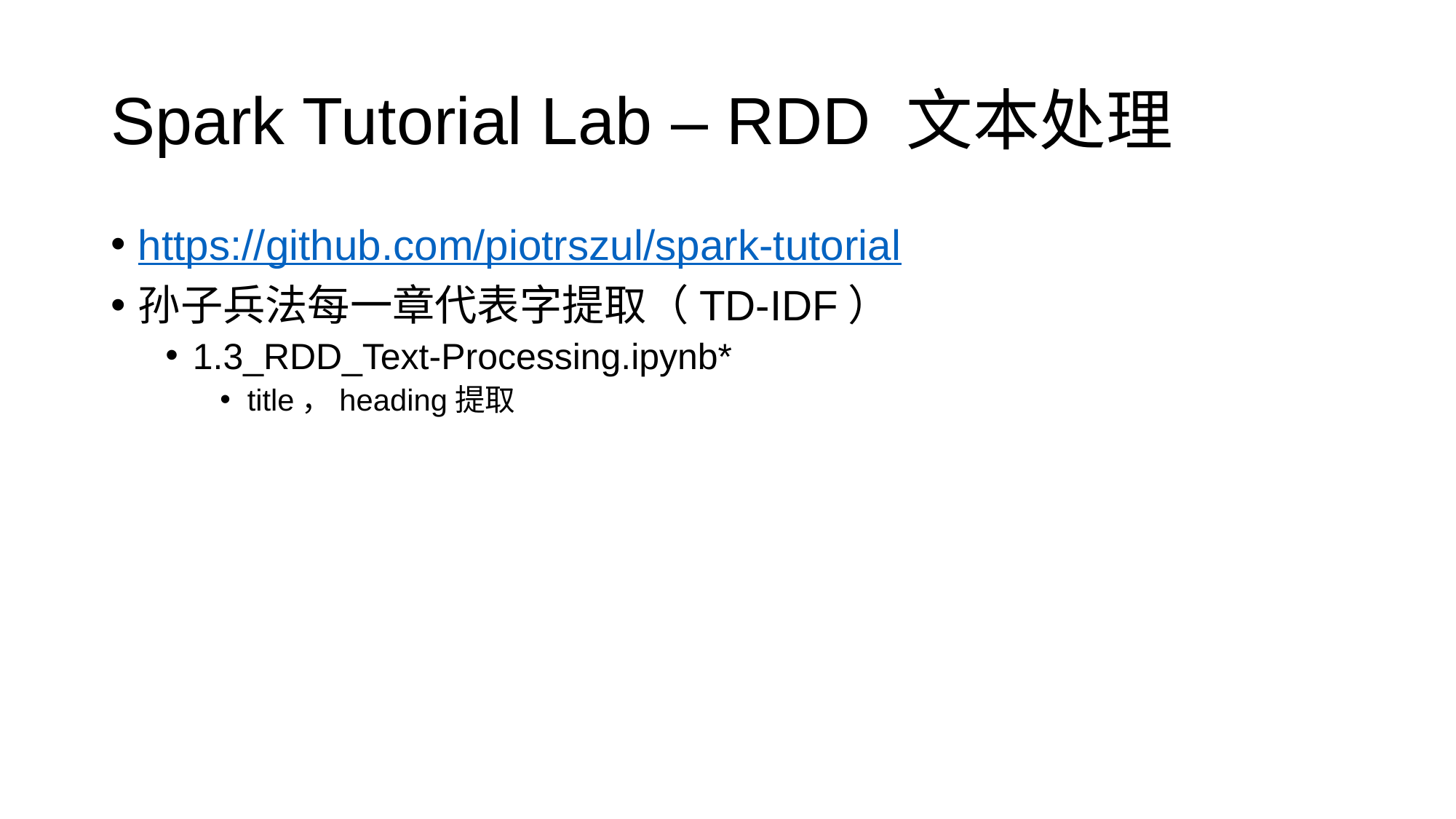

# Spark Tutorial Lab – RDD 文本处理
https://github.com/piotrszul/spark-tutorial
孙子兵法每一章代表字提取（TD-IDF）
1.3_RDD_Text-Processing.ipynb*
title，heading提取